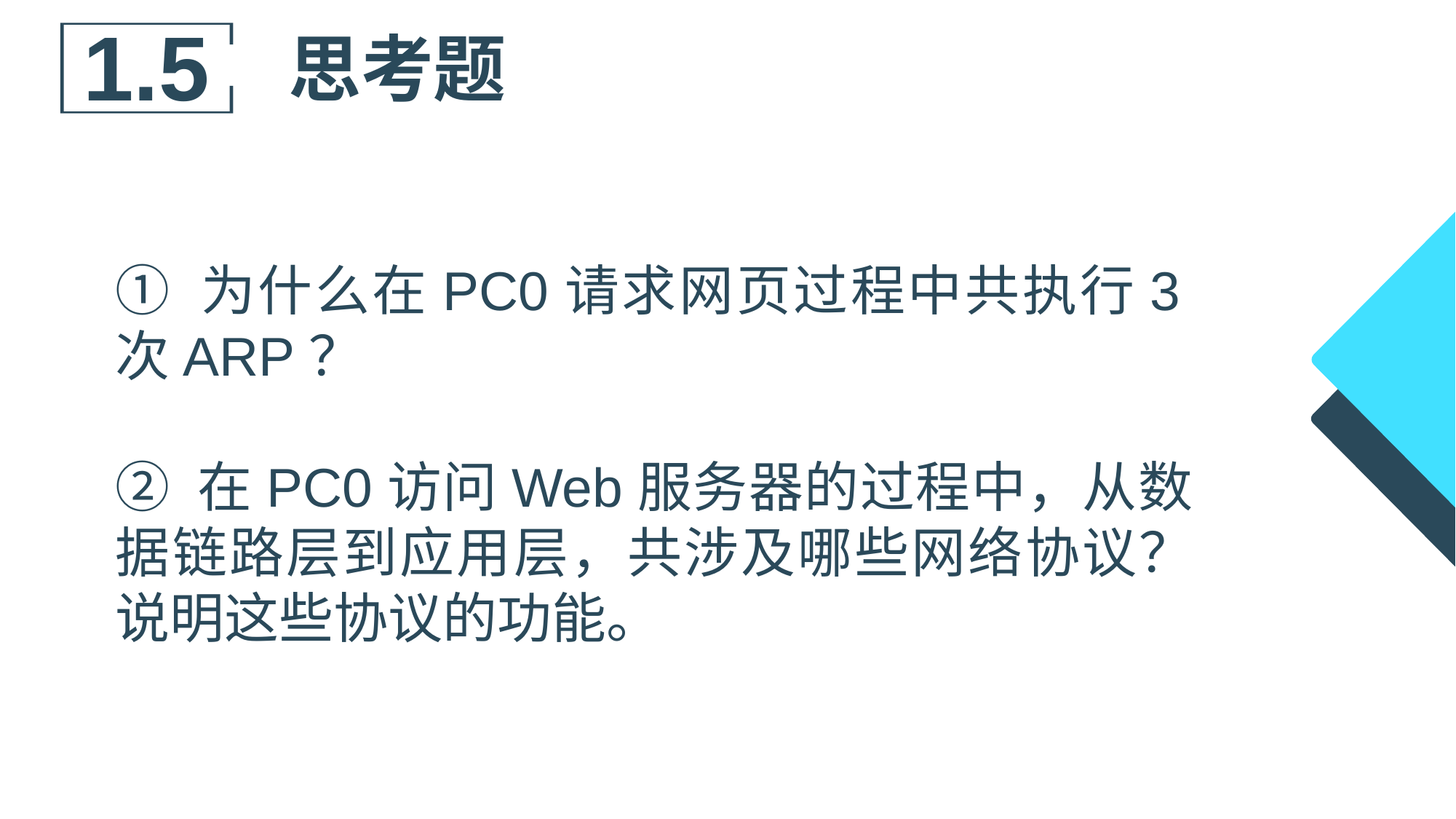

1.5

思考题

① 为什么在PC0请求网页过程中共执行3次ARP？

② 在PC0访问Web服务器的过程中，从数据链路层到应用层，共涉及哪些网络协议？说明这些协议的功能。